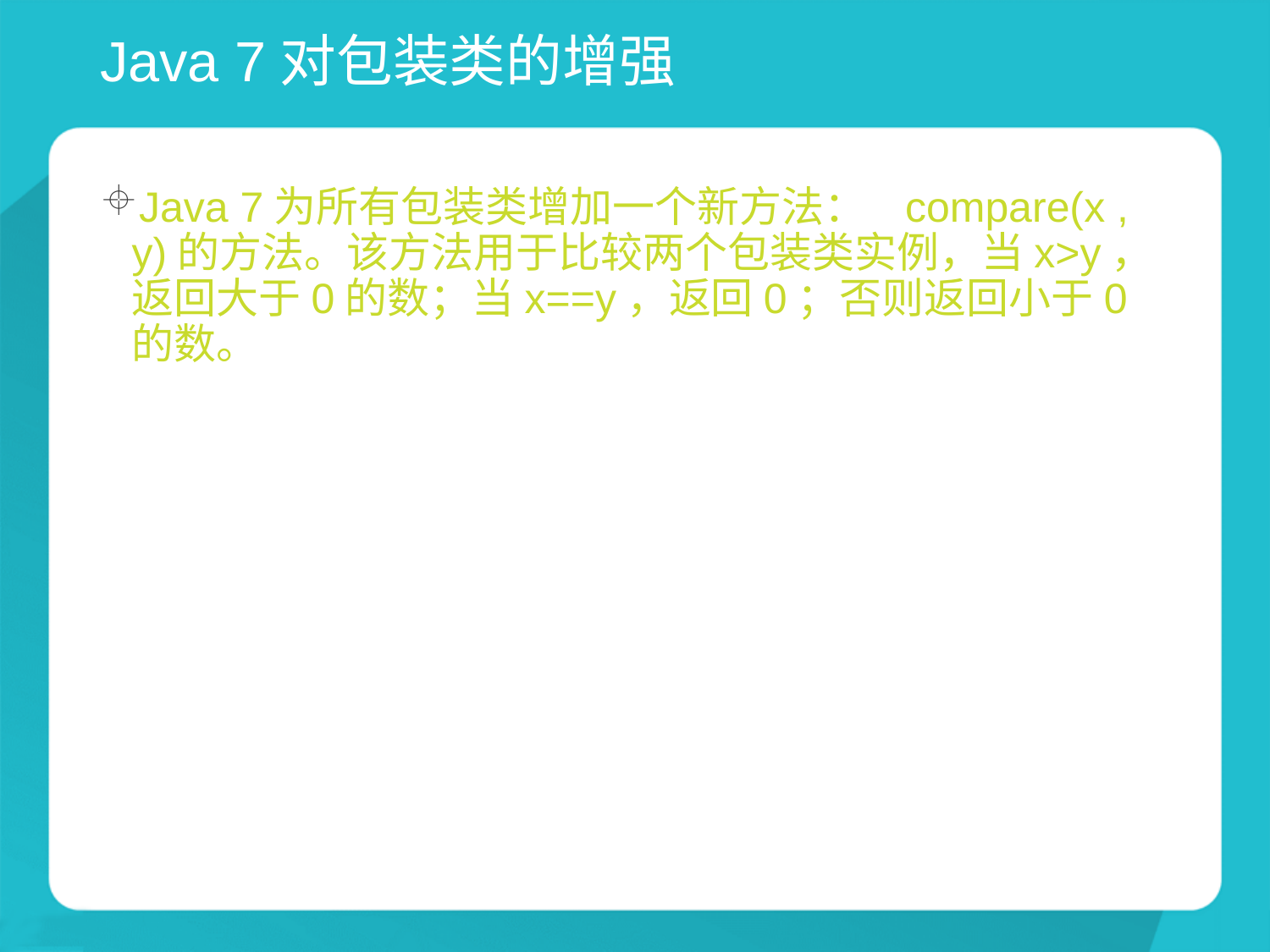

# Java 7对包装类的增强
Java 7为所有包装类增加一个新方法：   compare(x , y)的方法。该方法用于比较两个包装类实例，当x>y，返回大于0的数；当x==y，返回0；否则返回小于0的数。